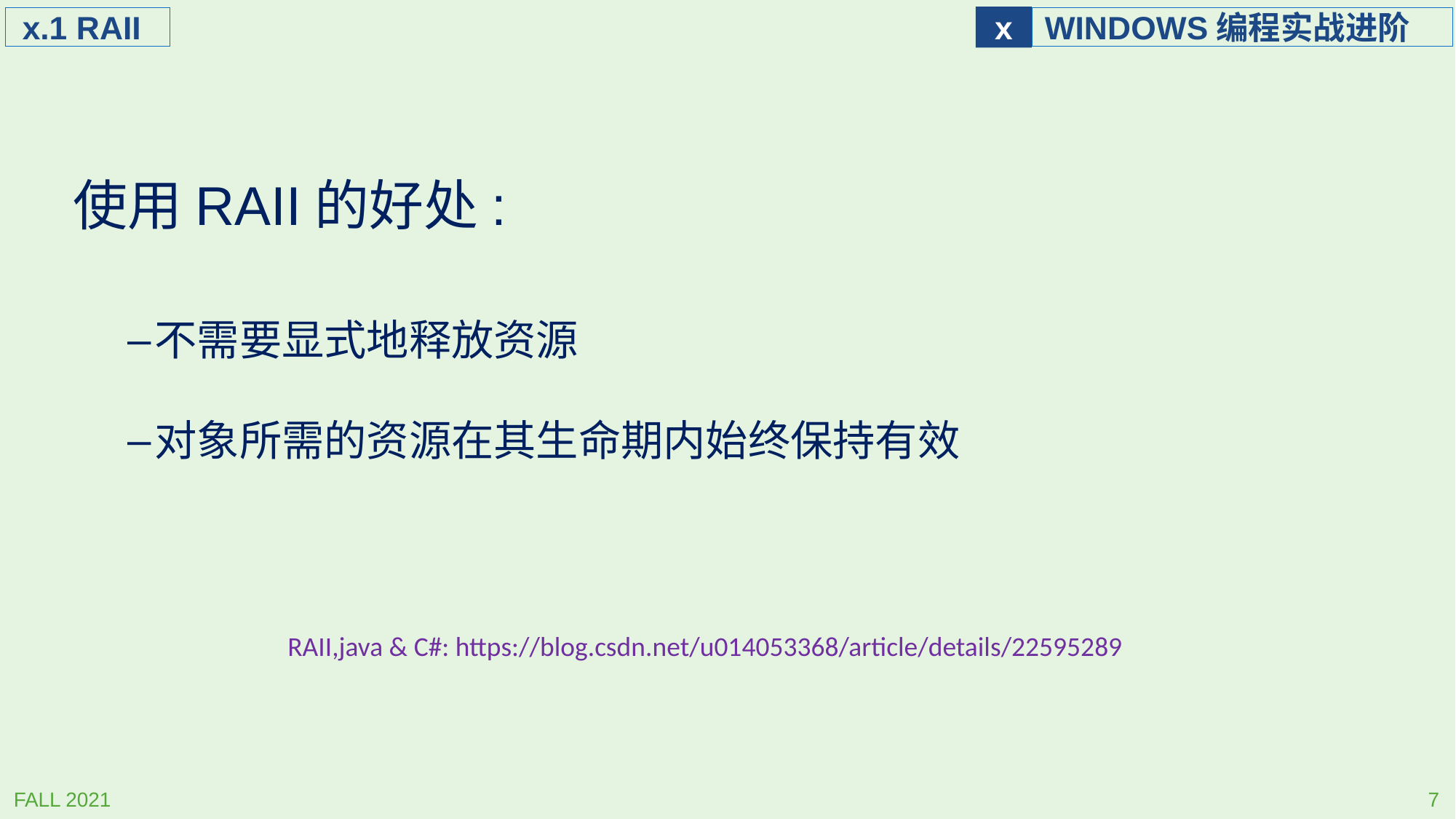

使用RAII的好处:

不需要显式地释放资源

对象所需的资源在其生命期内始终保持有效

RAII,java & C#: https://blog.csdn.net/u014053368/article/details/22595289